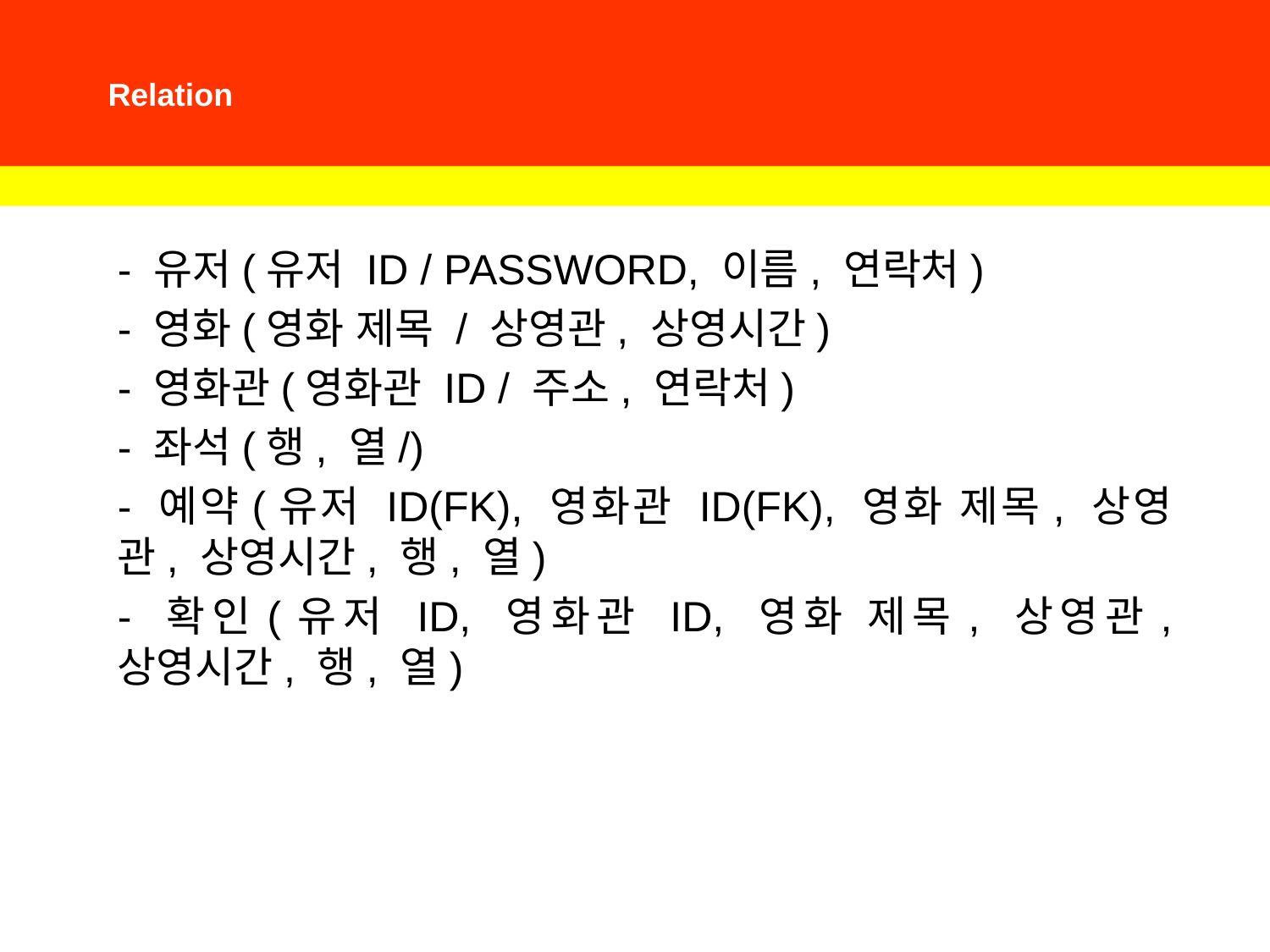

# Relation
- 유저(유저 ID / PASSWORD, 이름, 연락처)
- 영화(영화 제목 / 상영관, 상영시간)
- 영화관(영화관 ID / 주소, 연락처)
- 좌석(행, 열/)
- 예약(유저 ID(FK), 영화관 ID(FK), 영화 제목, 상영관, 상영시간, 행, 열)
- 확인(유저 ID, 영화관 ID, 영화 제목, 상영관, 상영시간, 행, 열)